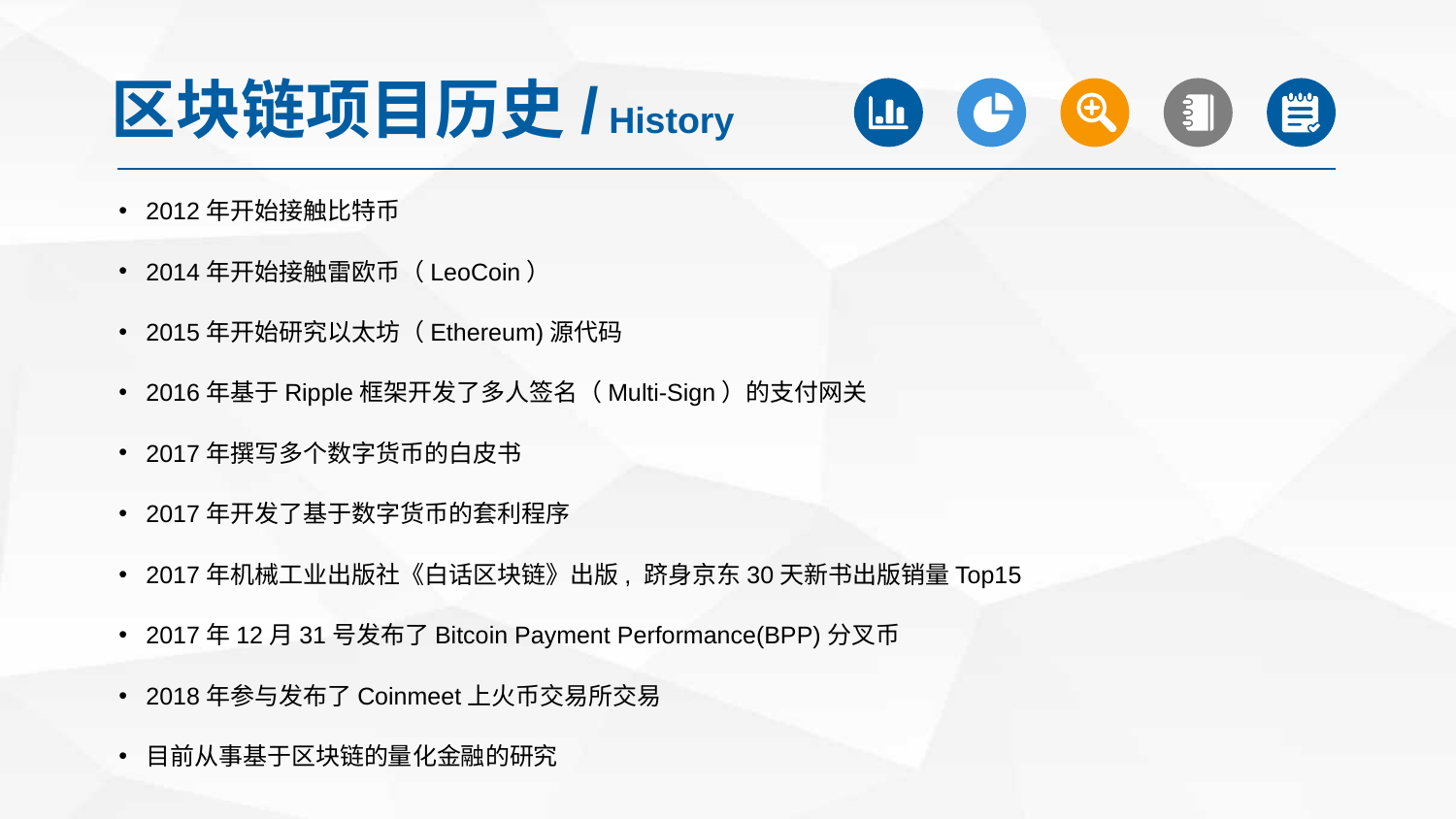

区块链项目历史/ History

2012年开始接触比特币

2014年开始接触雷欧币（LeoCoin）

2015年开始研究以太坊（Ethereum)源代码

2016年基于Ripple框架开发了多人签名（Multi-Sign）的支付网关

2017年撰写多个数字货币的白皮书

2017年开发了基于数字货币的套利程序

2017年机械工业出版社《白话区块链》出版, 跻身京东30天新书出版销量Top15

2017年12月31号发布了Bitcoin Payment Performance(BPP)分叉币

2018年参与发布了Coinmeet上火币交易所交易

目前从事基于区块链的量化金融的研究